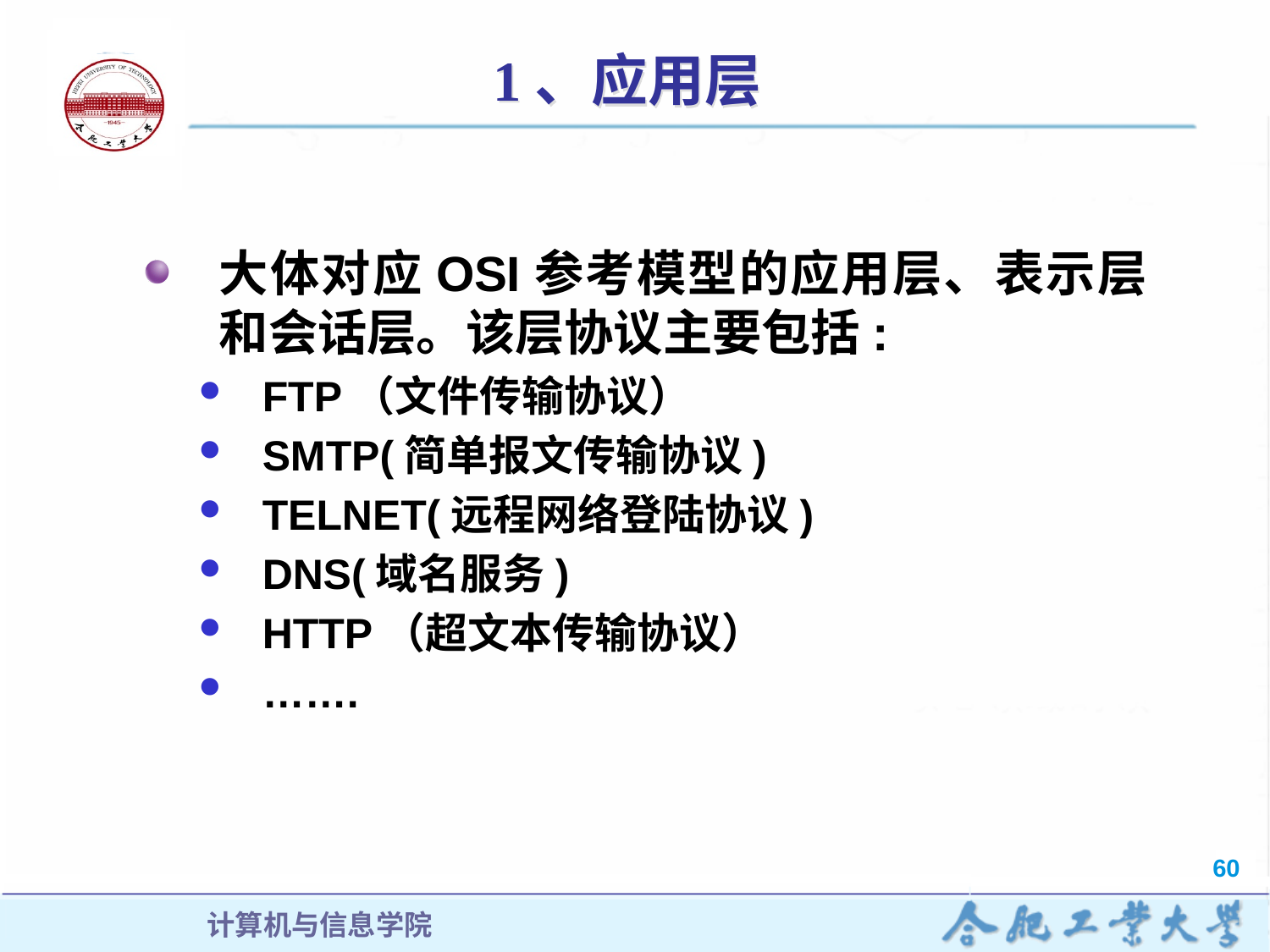

# 1、应用层
大体对应OSI参考模型的应用层、表示层和会话层。该层协议主要包括:
FTP（文件传输协议）
SMTP(简单报文传输协议)
TELNET(远程网络登陆协议)
DNS(域名服务)
HTTP（超文本传输协议）
…….